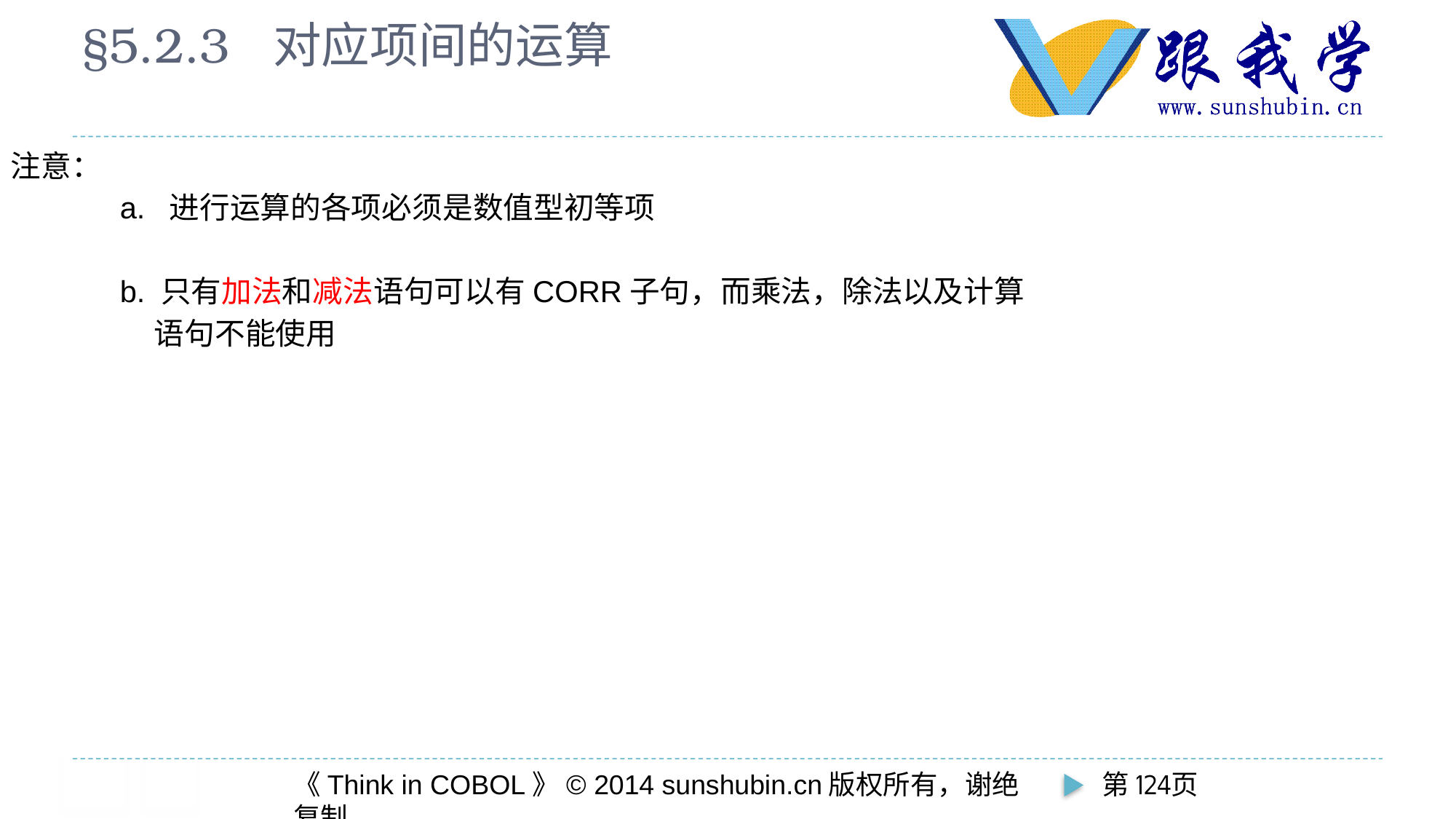

# §5.2.3  对应项间的运算
注意：
	a.  进行运算的各项必须是数值型初等项

	b. 只有加法和减法语句可以有CORR子句，而乘法，除法以及计算
	    语句不能使用